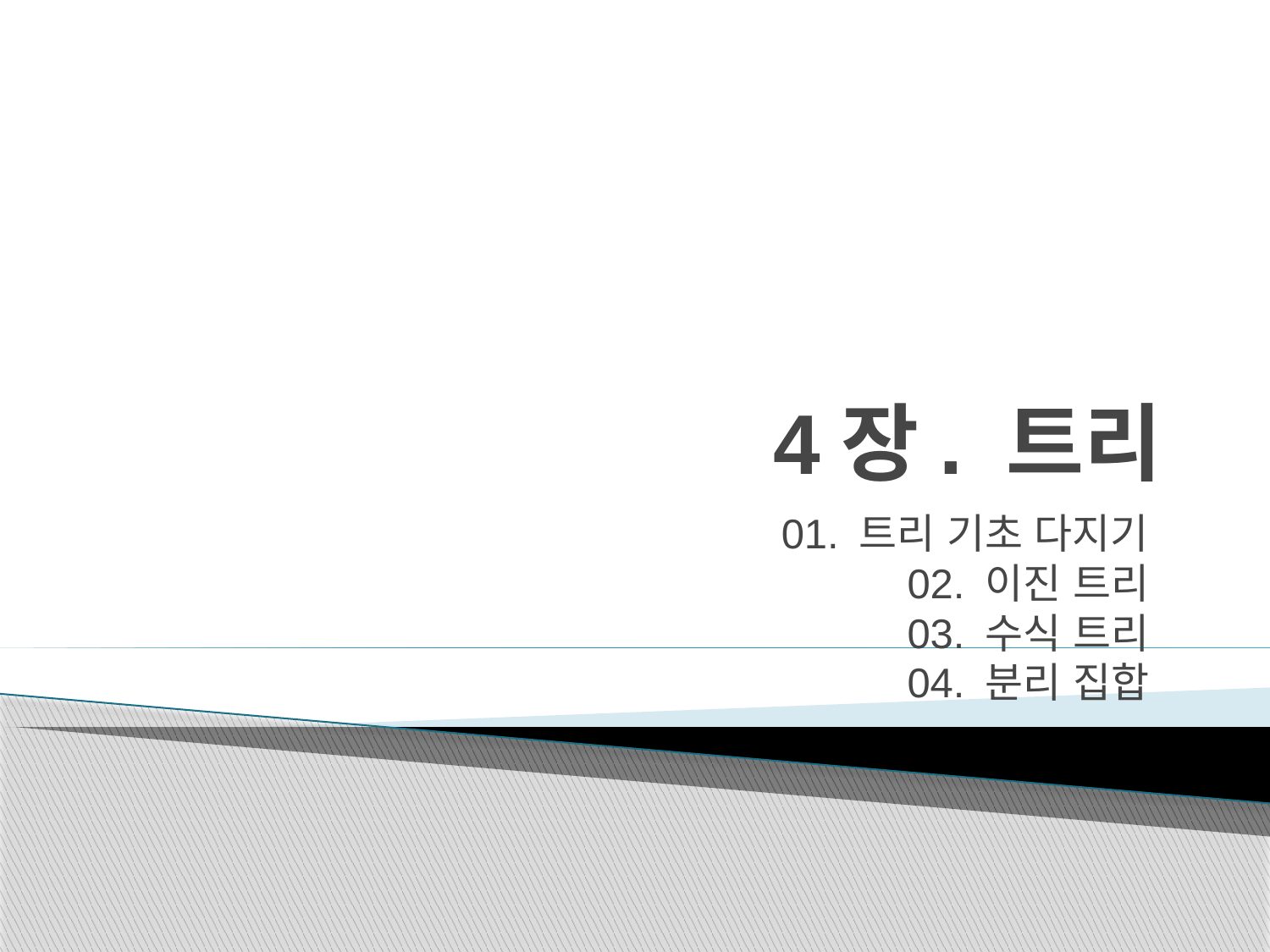

# 4장. 트리
01. 트리 기초 다지기 
02. 이진 트리 
03. 수식 트리 
04. 분리 집합